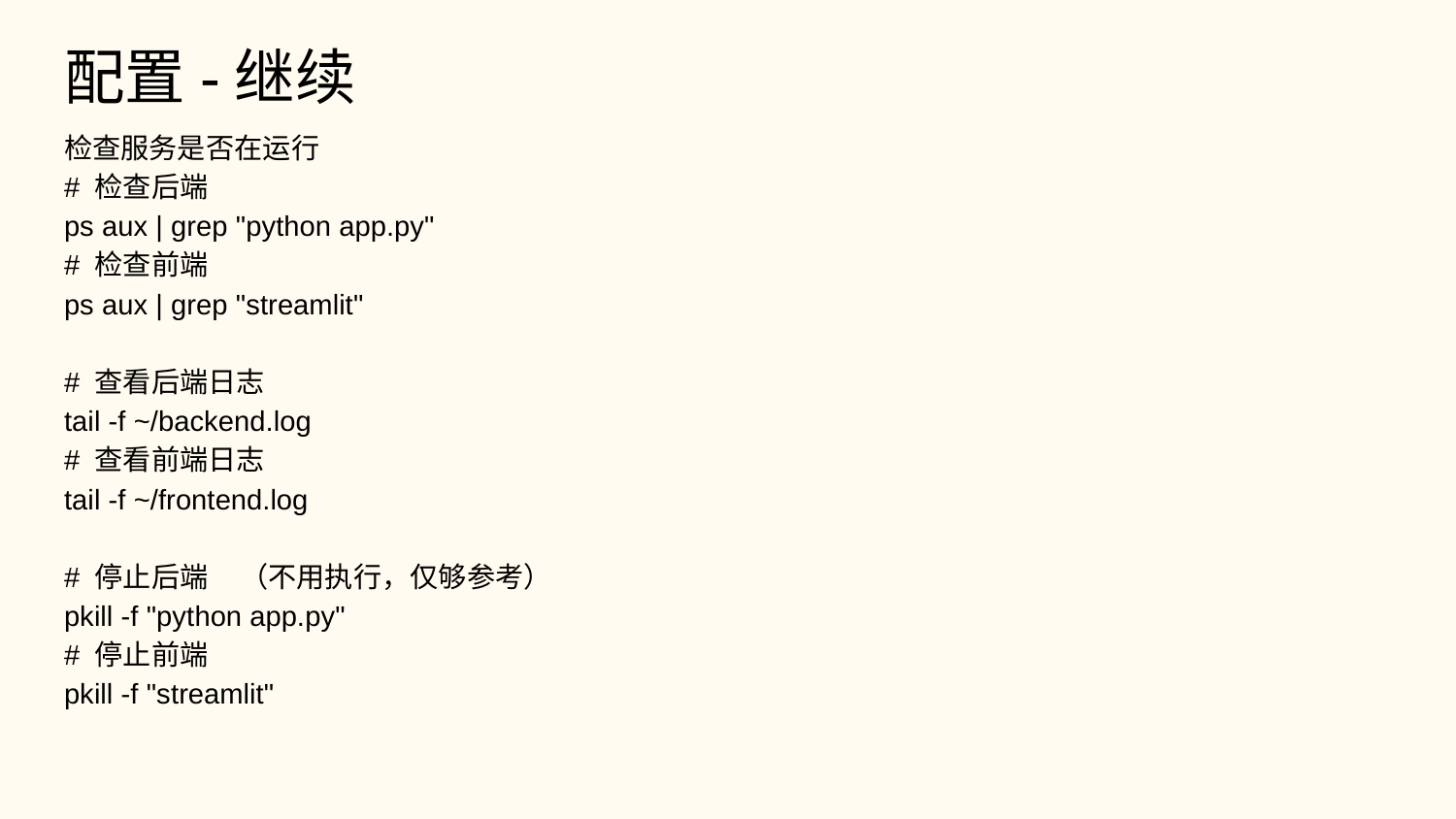

# 配置-继续
检查服务是否在运行
# 检查后端
ps aux | grep "python app.py"
# 检查前端
ps aux | grep "streamlit"

# 查看后端日志
tail -f ~/backend.log
# 查看前端日志
tail -f ~/frontend.log

# 停止后端     （不用执行，仅够参考）
pkill -f "python app.py"
# 停止前端
pkill -f "streamlit"